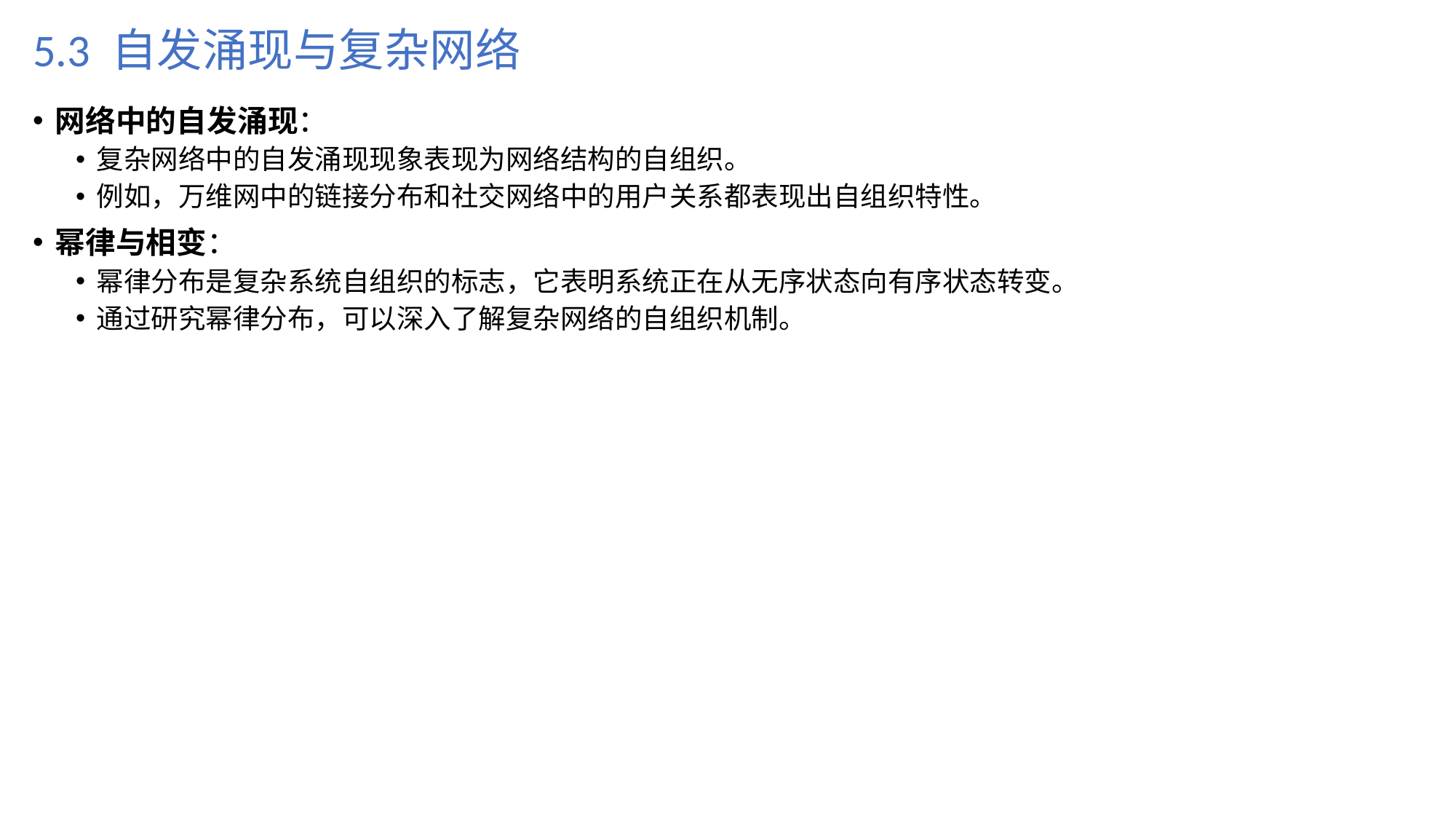

# 5.3 自发涌现与复杂网络
网络中的自发涌现：
复杂网络中的自发涌现现象表现为网络结构的自组织。
例如，万维网中的链接分布和社交网络中的用户关系都表现出自组织特性。
幂律与相变：
幂律分布是复杂系统自组织的标志，它表明系统正在从无序状态向有序状态转变。
通过研究幂律分布，可以深入了解复杂网络的自组织机制。